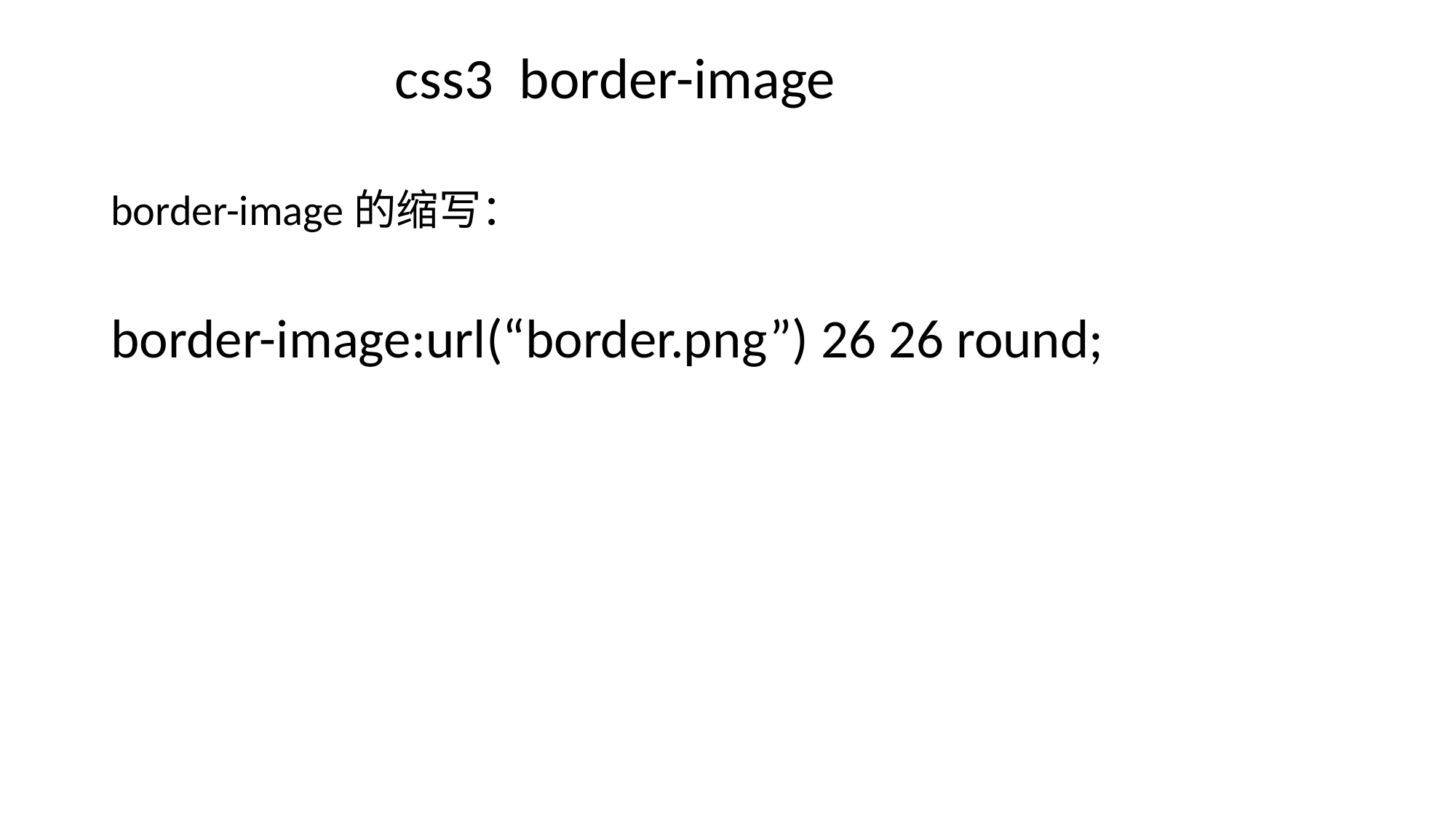

# css3  border-image

border-image的缩写：

border-image:url(“border.png”) 26 26 round;